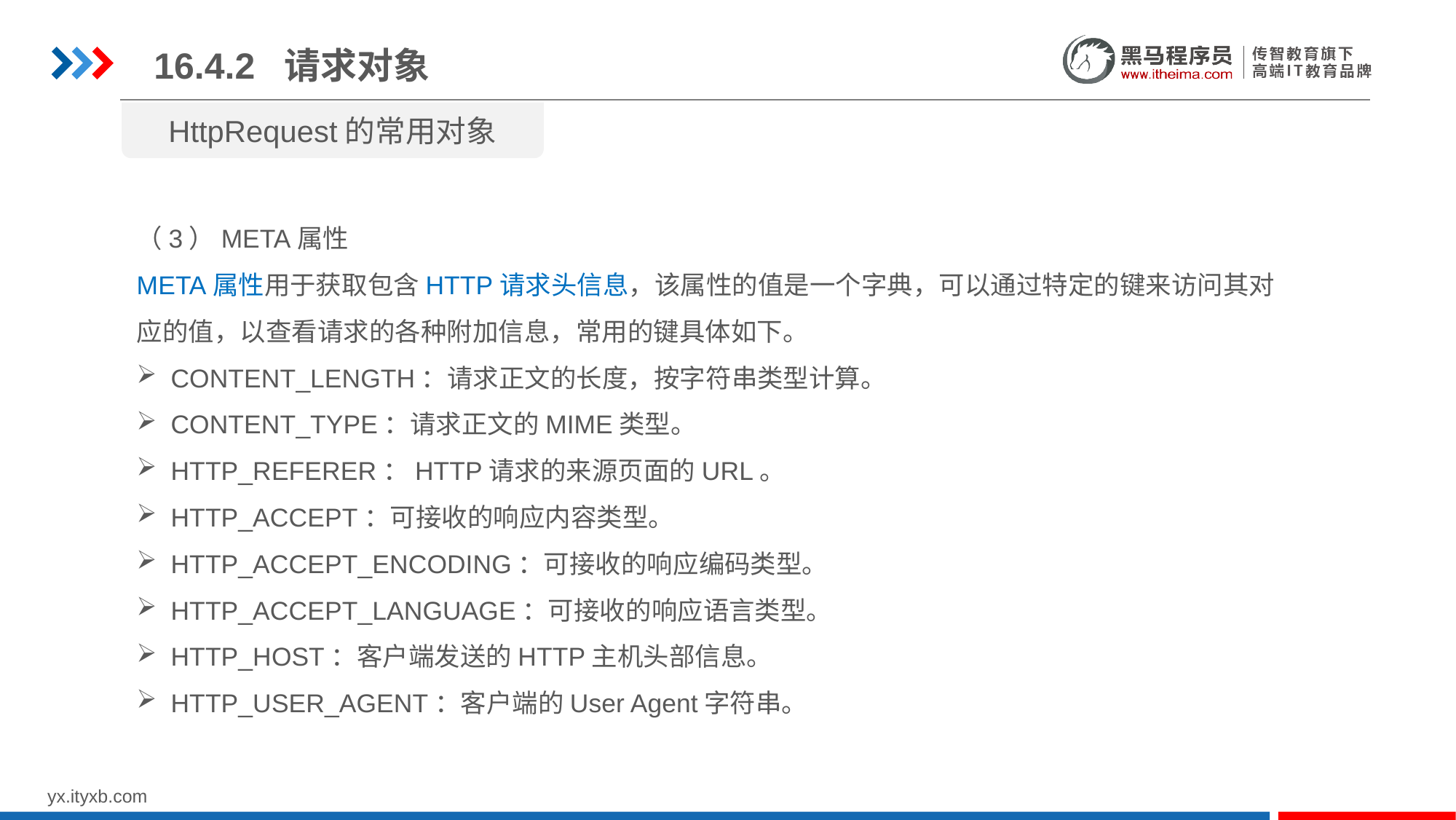

16.4.2  请求对象

HttpRequest的常用对象
（3）META属性
META属性用于获取包含HTTP请求头信息，该属性的值是一个字典，可以通过特定的键来访问其对应的值，以查看请求的各种附加信息，常用的键具体如下。
CONTENT_LENGTH：请求正文的长度，按字符串类型计算。
CONTENT_TYPE：请求正文的MIME类型。
HTTP_REFERER：HTTP请求的来源页面的URL。
HTTP_ACCEPT：可接收的响应内容类型。
HTTP_ACCEPT_ENCODING：可接收的响应编码类型。
HTTP_ACCEPT_LANGUAGE：可接收的响应语言类型。
HTTP_HOST：客户端发送的HTTP主机头部信息。
HTTP_USER_AGENT：客户端的User Agent字符串。